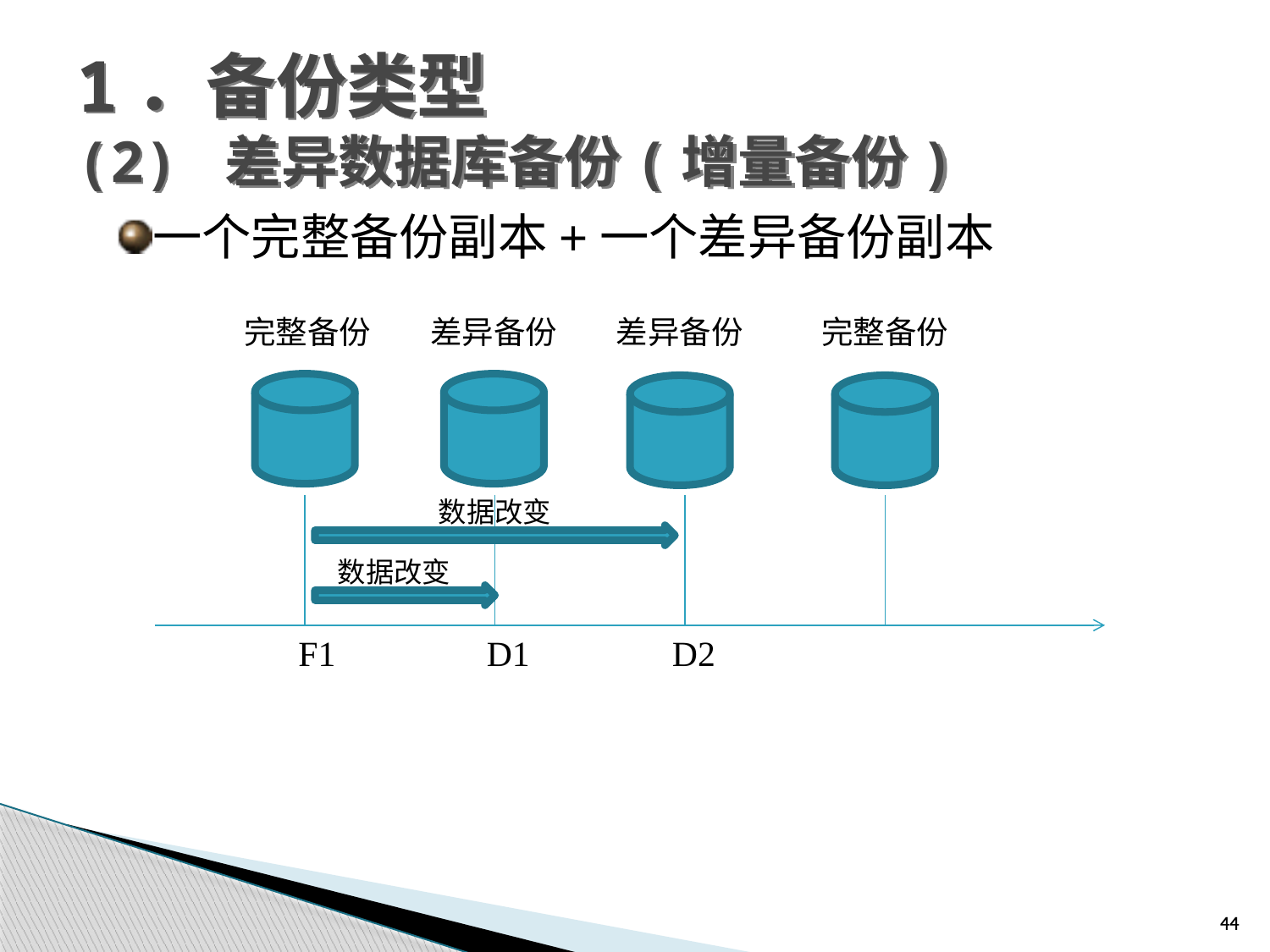

# 1．备份类型 (2) 差异数据库备份(增量备份)
一个完整备份副本+一个差异备份副本
完整备份
差异备份
差异备份
完整备份

数据改变

数据改变

F1                 D1                D2
44